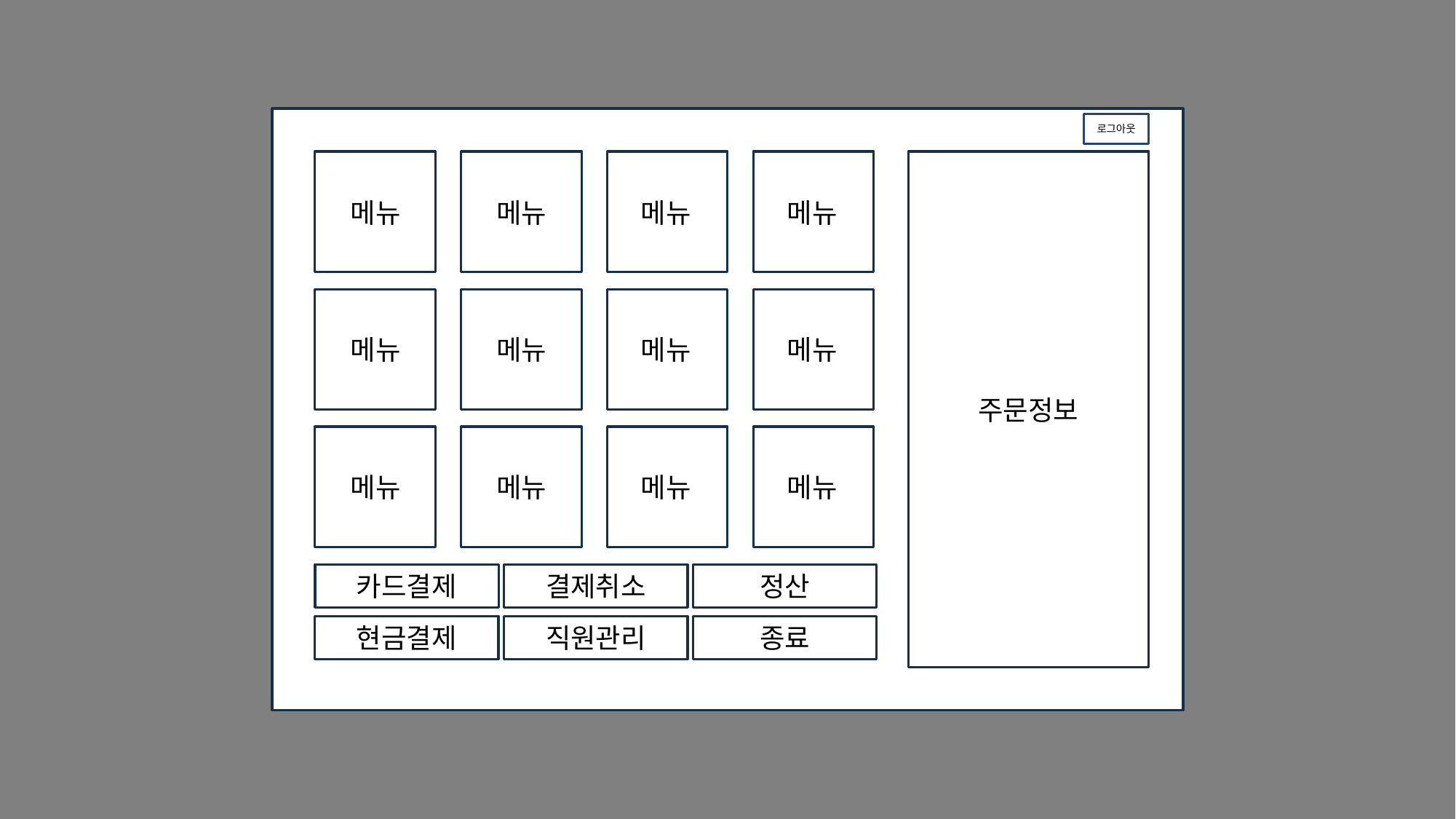

로그아웃

메뉴
메뉴
메뉴
메뉴

메뉴
메뉴
메뉴
메뉴
주문정보

메뉴
메뉴
메뉴
메뉴
카드결제
결제취소
정산
현금결제
직원관리
종료